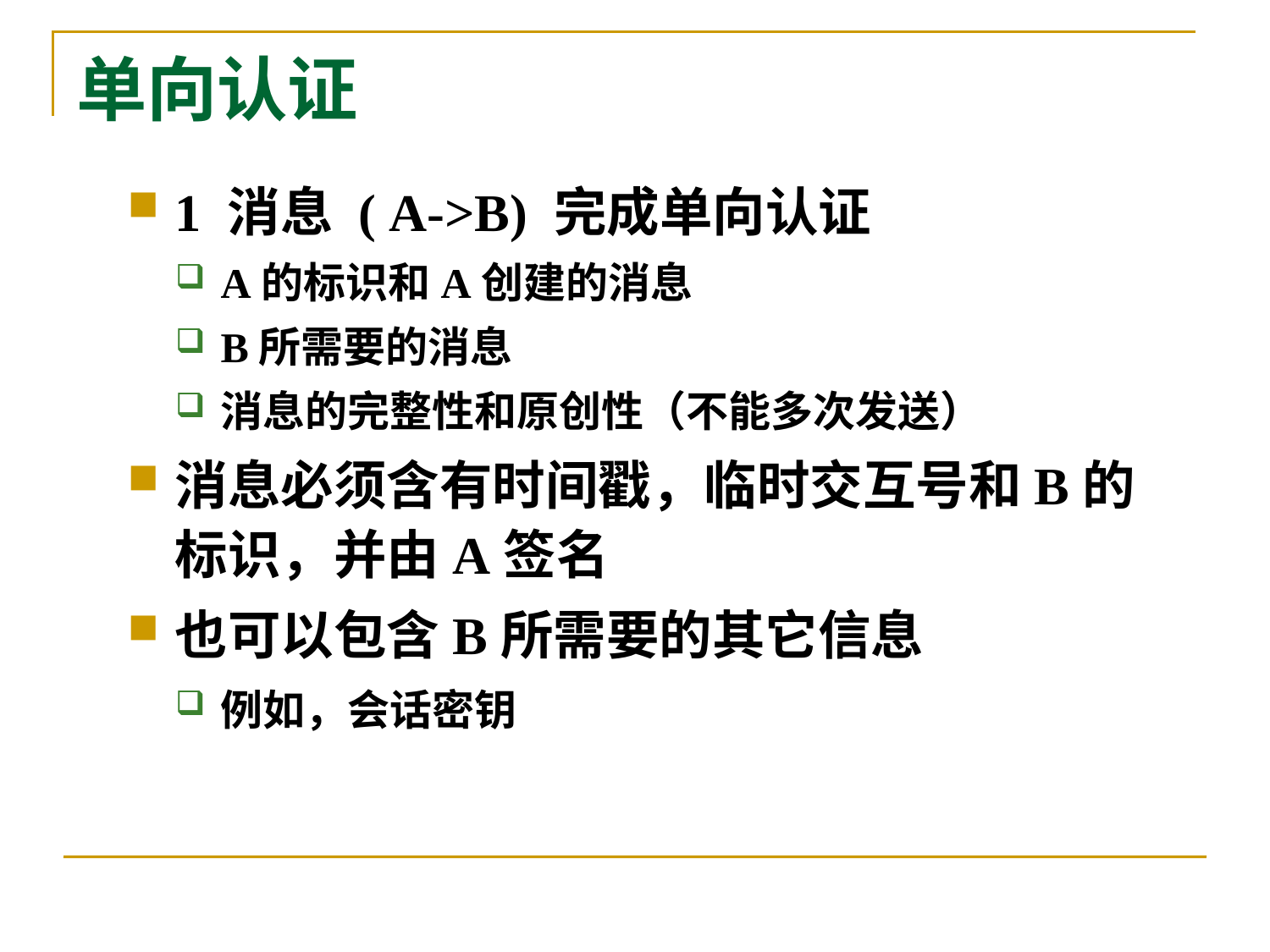

# 单向认证
1 消息 ( A->B) 完成单向认证
A的标识和A创建的消息
B所需要的消息
消息的完整性和原创性（不能多次发送）
消息必须含有时间戳，临时交互号和B的标识，并由A签名
也可以包含B所需要的其它信息
例如，会话密钥

54